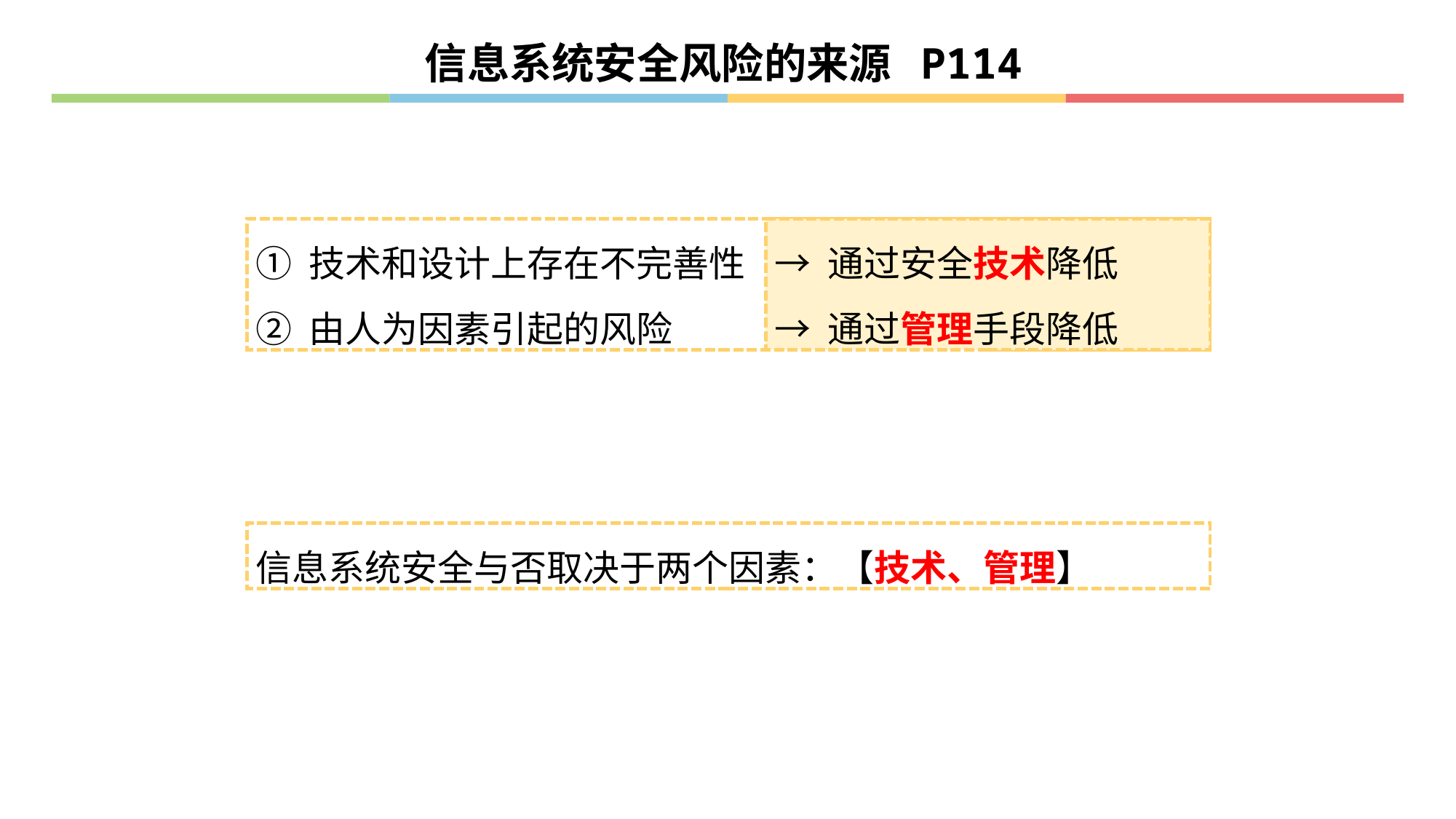

信息系统安全风险的来源  P114
① 技术和设计上存在不完善性
② 由人为因素引起的风险
→ 通过安全技术降低
→ 通过管理手段降低
信息系统安全与否取决于两个因素：【技术、管理】